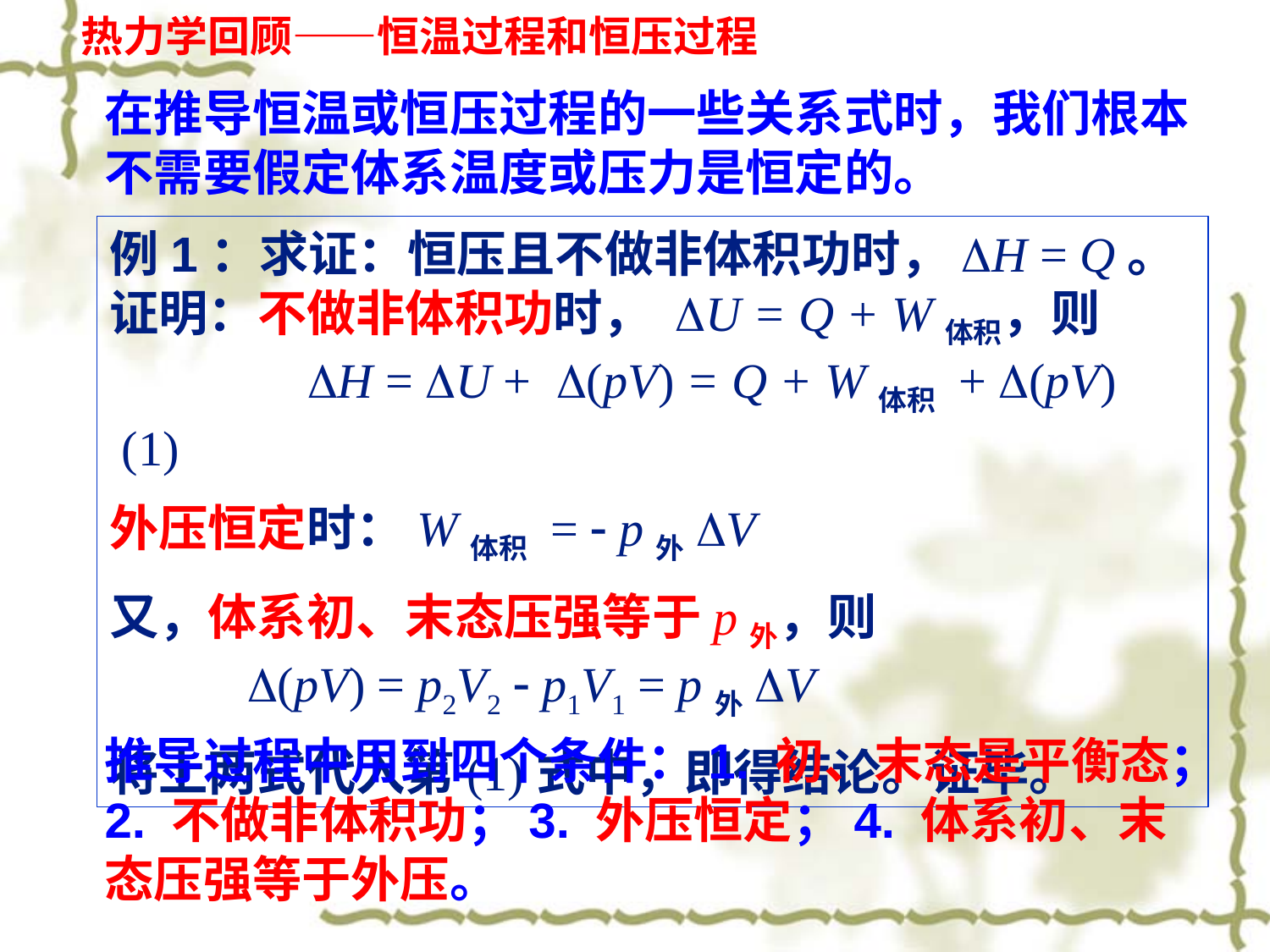

热力学回顾——恒温过程和恒压过程
在推导恒温或恒压过程的一些关系式时，我们根本不需要假定体系温度或压力是恒定的。
例1：求证：恒压且不做非体积功时，ΔH = Q。
证明：不做非体积功时， ΔU = Q + W体积，则
        ΔH = ΔU + Δ(pV) = Q + W体积 + Δ(pV)        (1)
外压恒定时：W体积 = − p外ΔV
又，体系初、末态压强等于p外，则
   Δ(pV) = p2V2 − p1V1 = p外ΔV
将上两式代入第(1)式中，即得结论。证毕。
推导过程中用到四个条件：1. 初、末态是平衡态；2. 不做非体积功；3. 外压恒定；4. 体系初、末态压强等于外压。